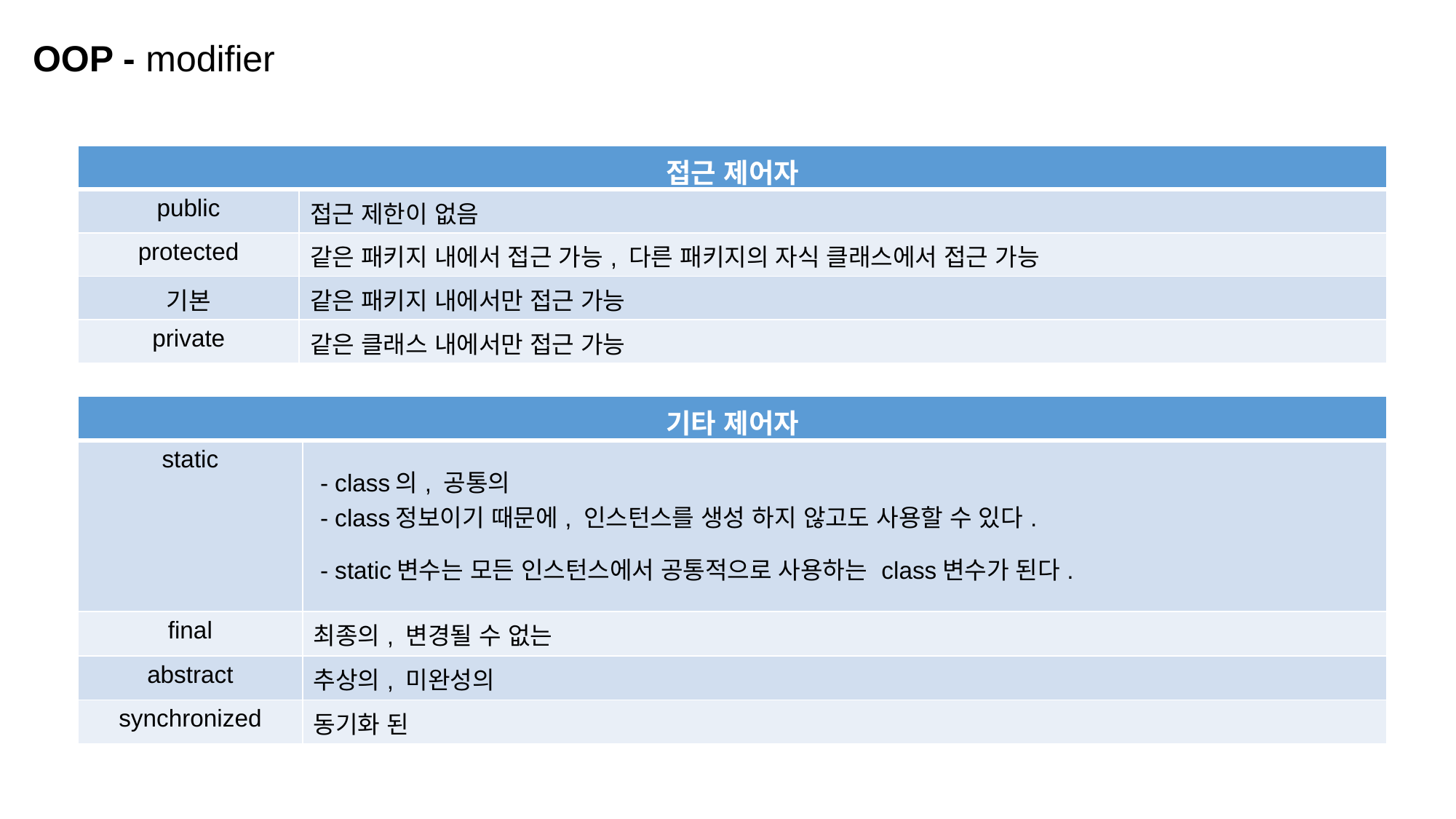

OOP - modifier
| 접근 제어자 |  |
| --- | --- |
| public | 접근 제한이 없음 |
| protected | 같은 패키지 내에서 접근 가능, 다른 패키지의 자식 클래스에서 접근 가능 |
| 기본 | 같은 패키지 내에서만 접근 가능 |
| private | 같은 클래스 내에서만 접근 가능 |
| 기타 제어자 |  |
| --- | --- |
| static | - class의, 공통의 - class정보이기 때문에, 인스턴스를 생성 하지 않고도 사용할 수 있다. - static변수는 모든 인스턴스에서 공통적으로 사용하는 class변수가 된다. - class가 메모리에 로드 될 때 생성된다. |
| final | 최종의, 변경될 수 없는 |
| abstract | 추상의, 미완성의 |
| synchronized | 동기화 된 |